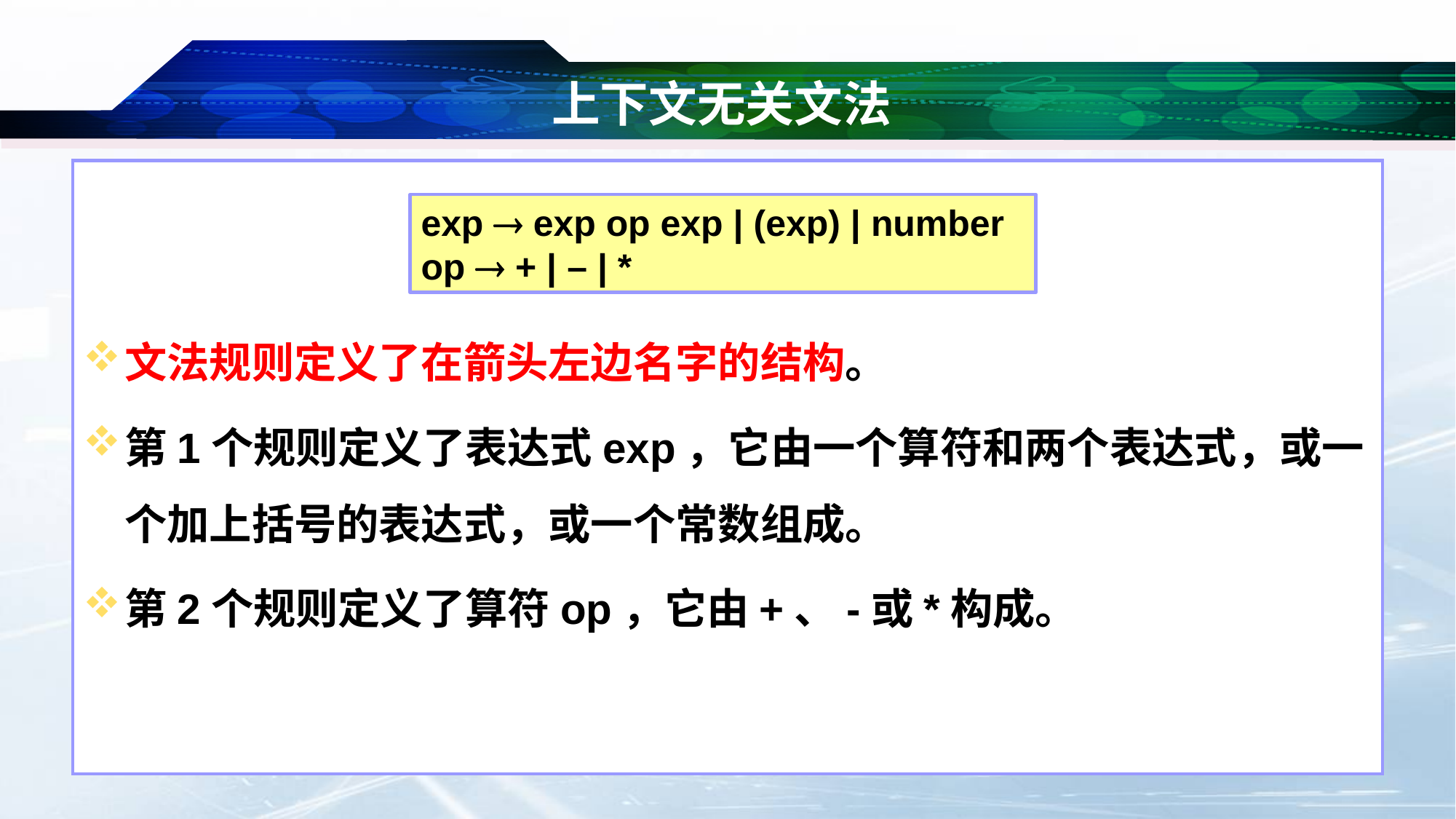

# 上下文无关文法

文法规则定义了在箭头左边名字的结构。
第1个规则定义了表达式exp，它由一个算符和两个表达式，或一个加上括号的表达式，或一个常数组成。
第2个规则定义了算符op，它由+、-或*构成。

exp → exp op exp | (exp) | number
op → + | – | *